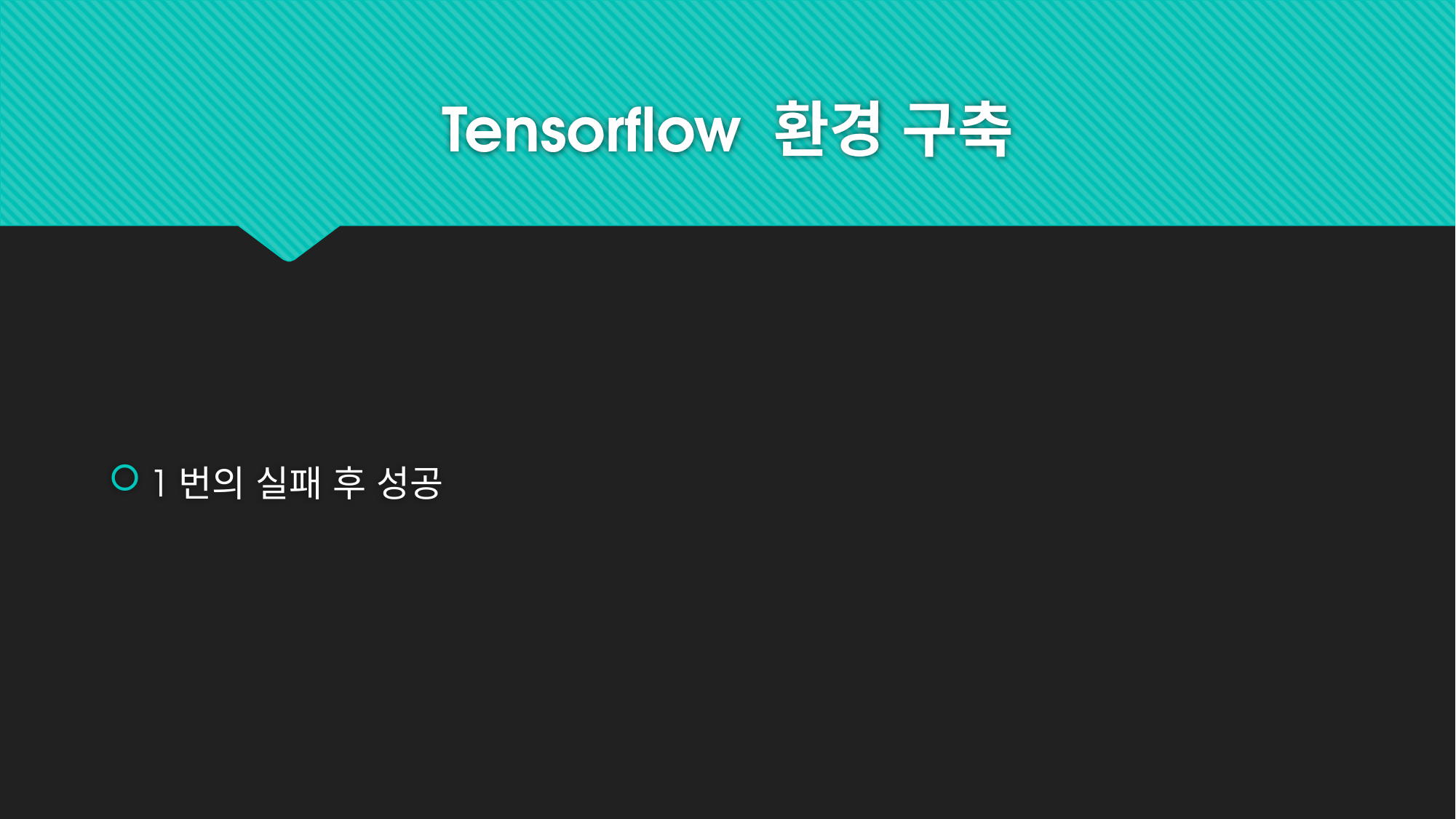

# Tensorflow 환경 구축
1번의 실패 후 성공